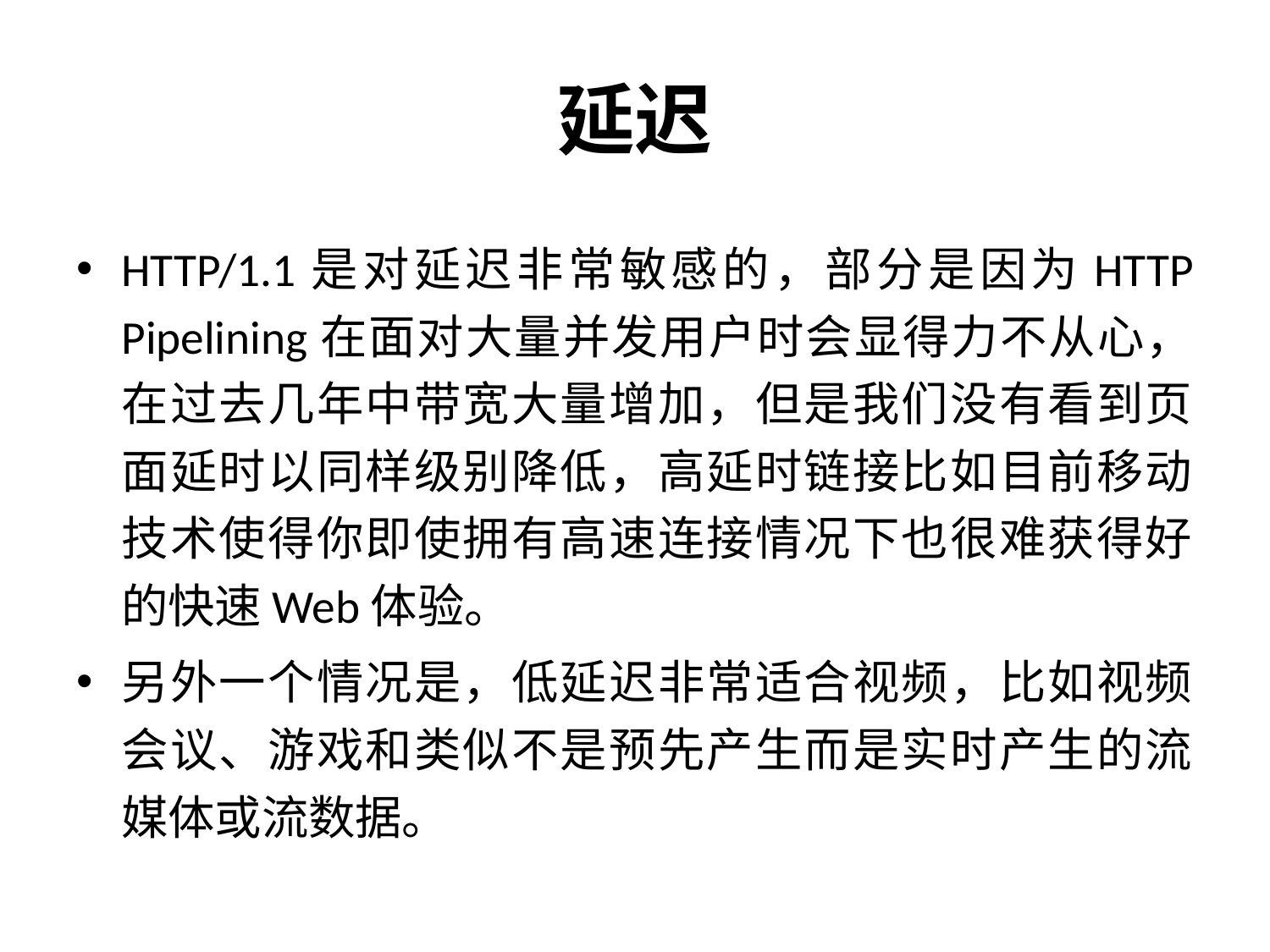

# 延迟
HTTP/1.1是对延迟非常敏感的，部分是因为HTTP Pipelining在面对大量并发用户时会显得力不从心，在过去几年中带宽大量增加，但是我们没有看到页面延时以同样级别降低，高延时链接比如目前移动技术使得你即使拥有高速连接情况下也很难获得好的快速Web体验。
另外一个情况是，低延迟非常适合视频，比如视频会议、游戏和类似不是预先产生而是实时产生的流媒体或流数据。